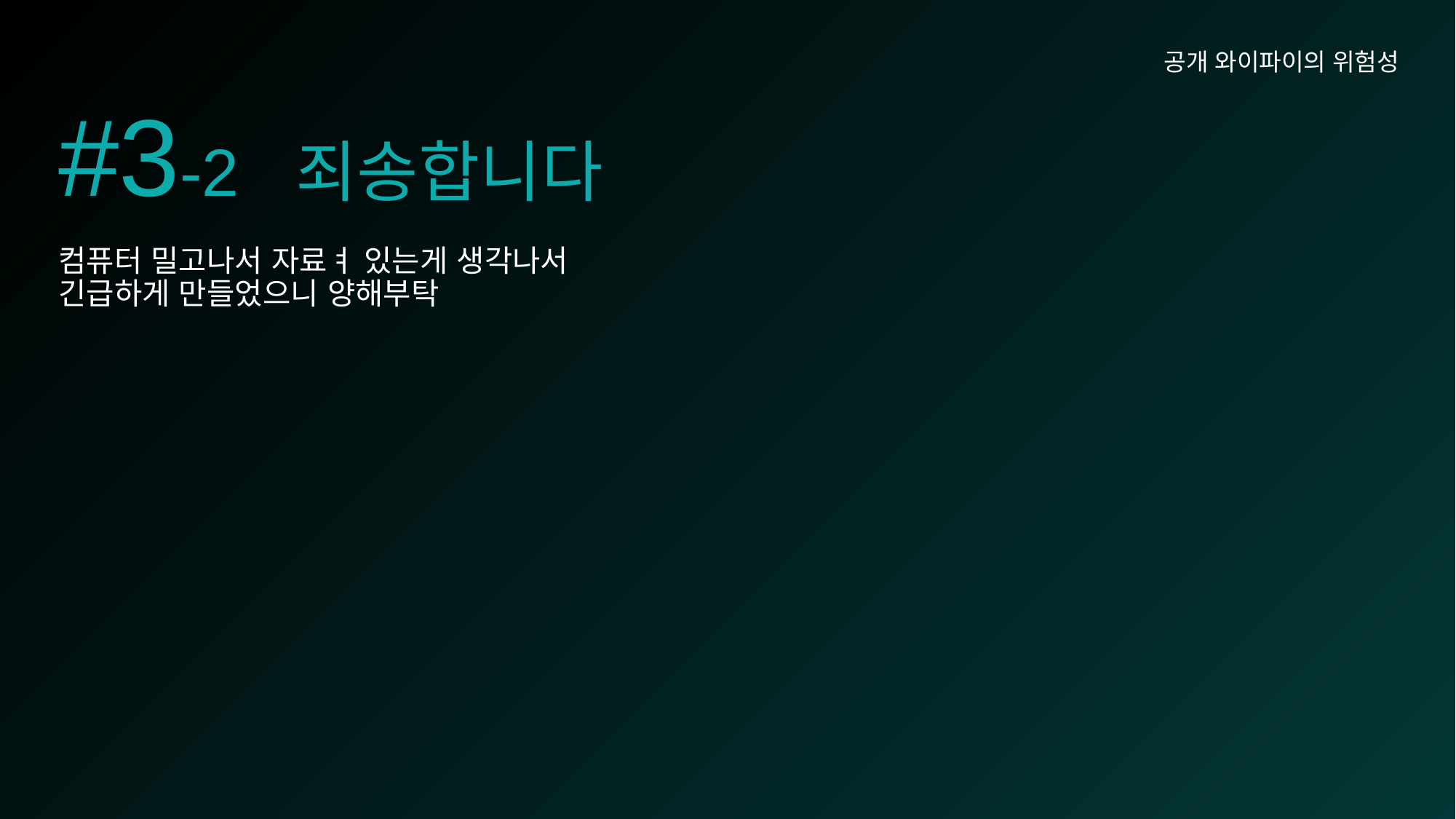

공개 와이파이의 위험성
# #3-2 죄송합니다
컴퓨터 밀고나서 자료ㅕ 있는게 생각나서
긴급하게 만들었으니 양해부탁